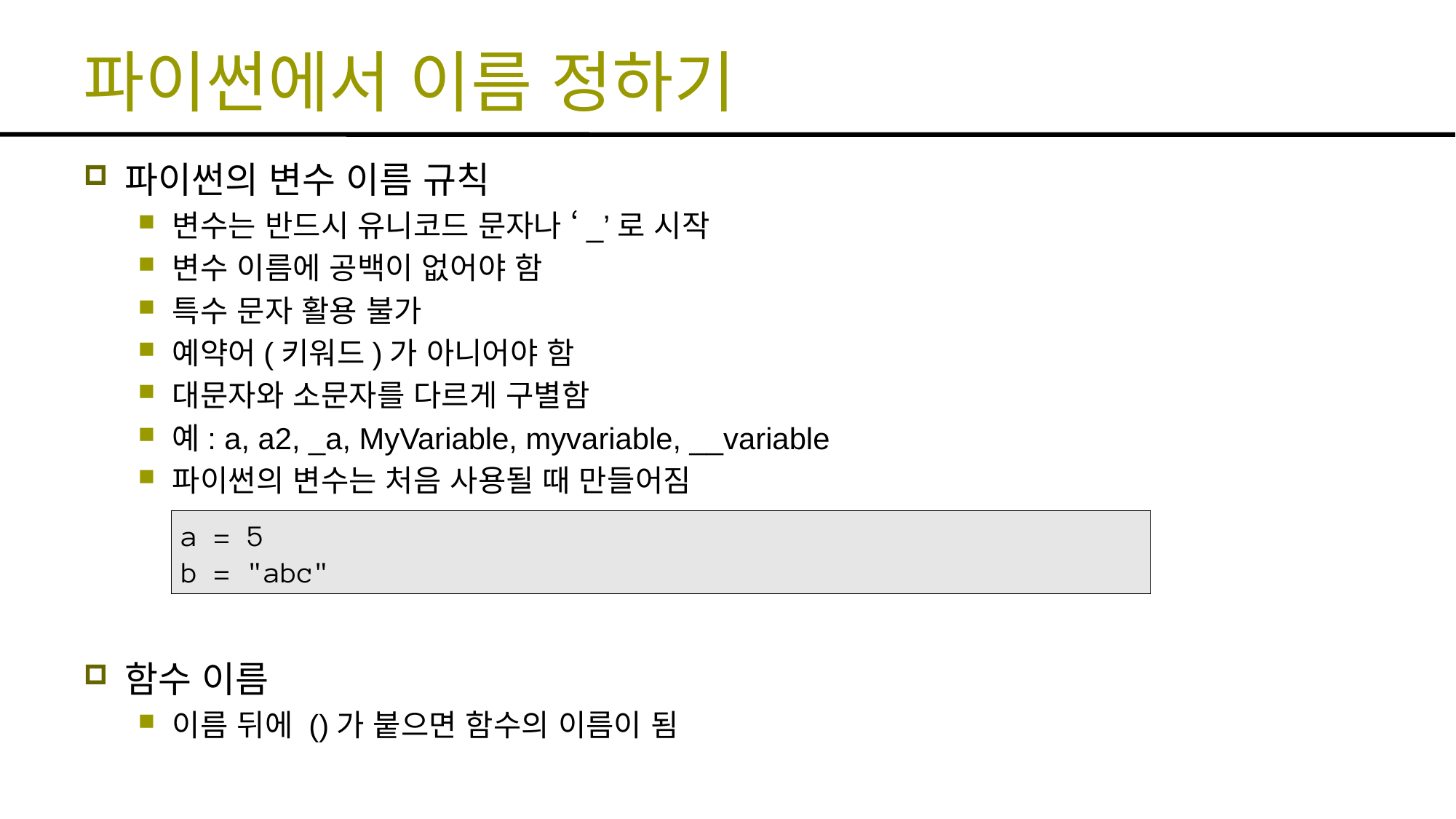

# 파이썬에서 이름 정하기
파이썬의 변수 이름 규칙
변수는 반드시 유니코드 문자나 ‘_’로 시작
변수 이름에 공백이 없어야 함
특수 문자 활용 불가
예약어(키워드)가 아니어야 함
대문자와 소문자를 다르게 구별함
예: a, a2, _a, MyVariable, myvariable, __variable
파이썬의 변수는 처음 사용될 때 만들어짐

함수 이름
이름 뒤에 ()가 붙으면 함수의 이름이 됨

a = 5
b = "abc"